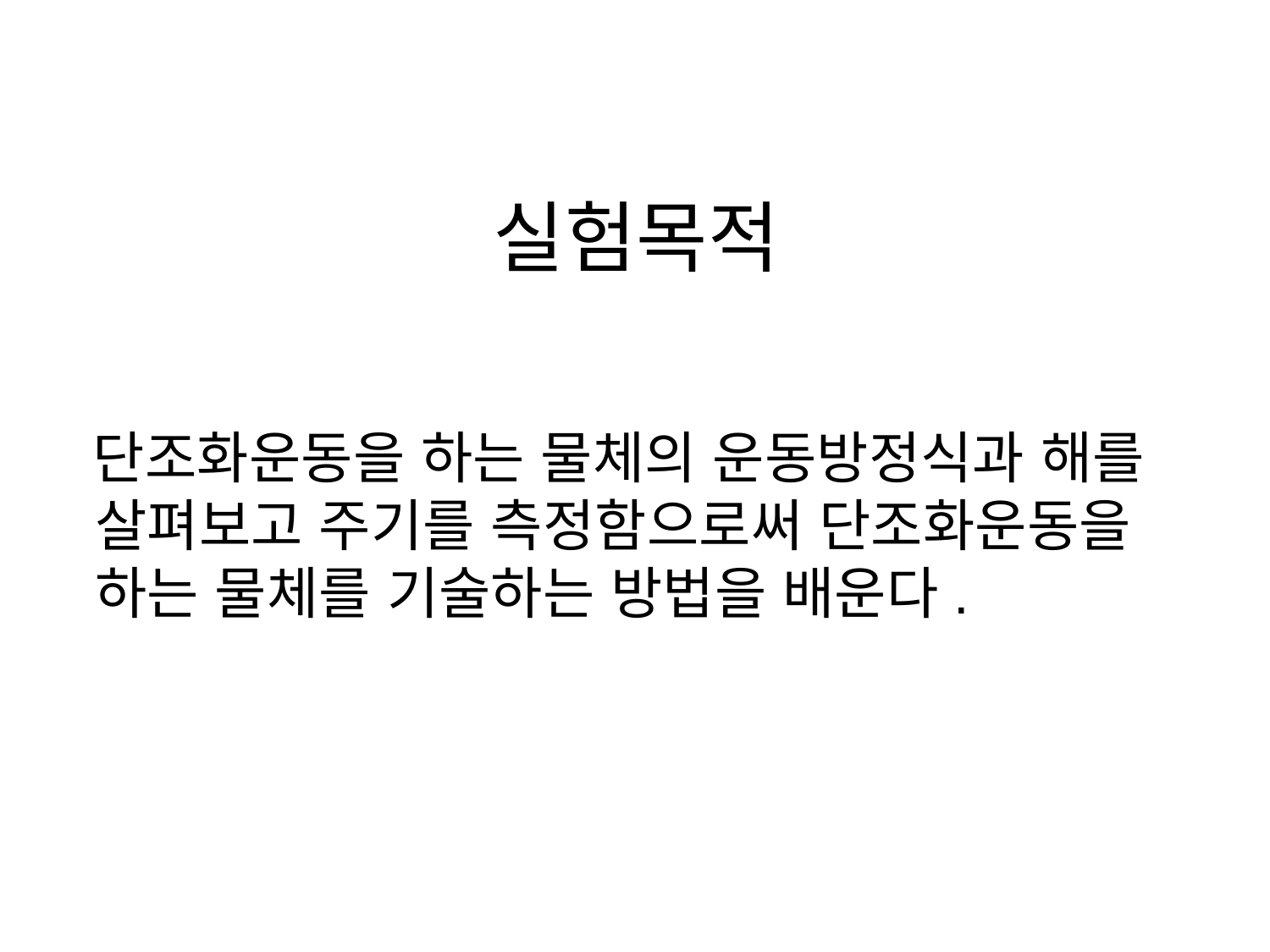

# 실험목적
  단조화운동을 하는 물체의 운동방정식과 해를 살펴보고 주기를 측정함으로써 단조화운동을 하는 물체를 기술하는 방법을 배운다.